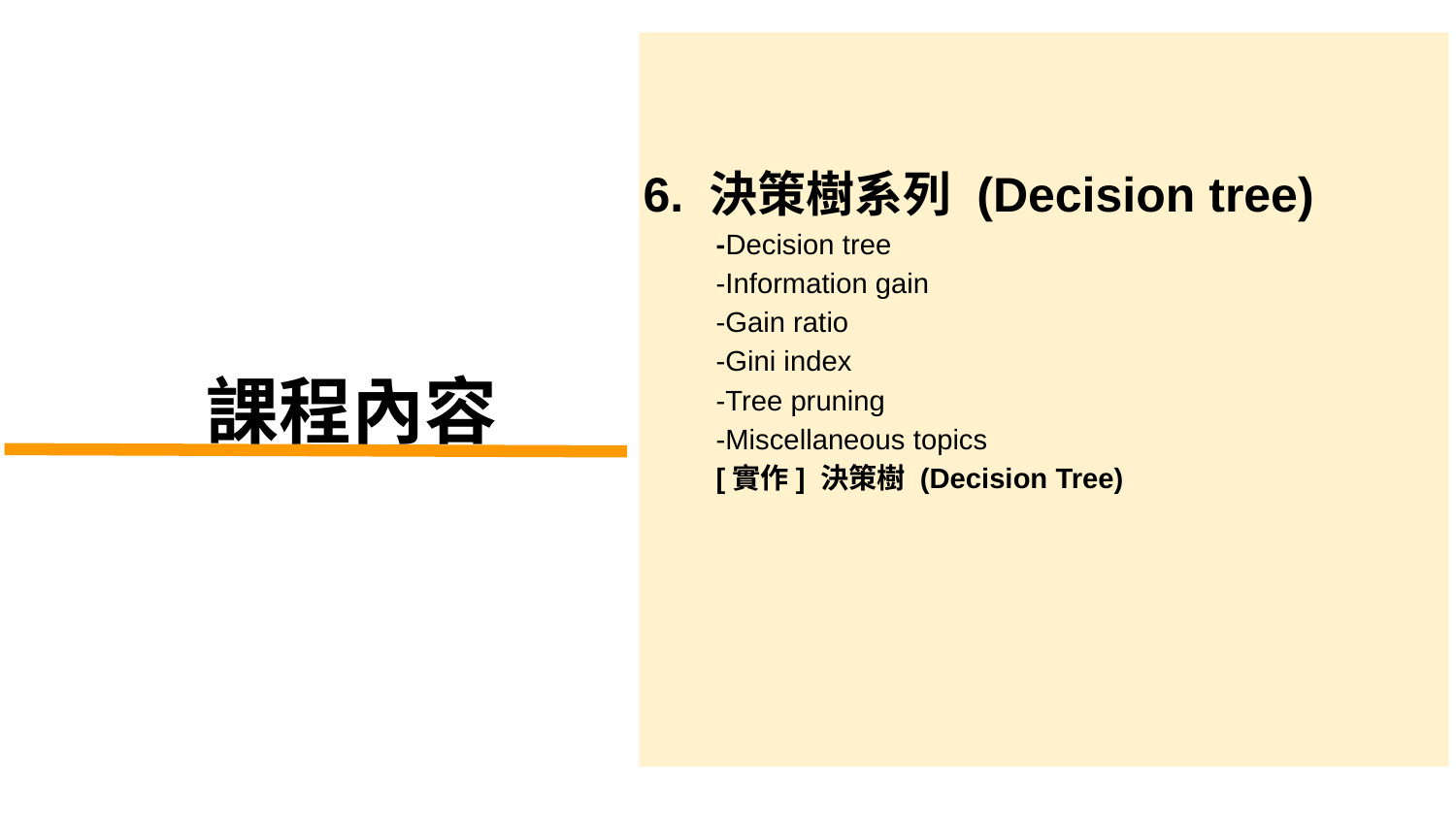

6. 決策樹系列 (Decision tree)
-Decision tree
-Information gain
-Gain ratio
-Gini index
-Tree pruning
-Miscellaneous topics
[實作] 決策樹 (Decision Tree)

課程內容